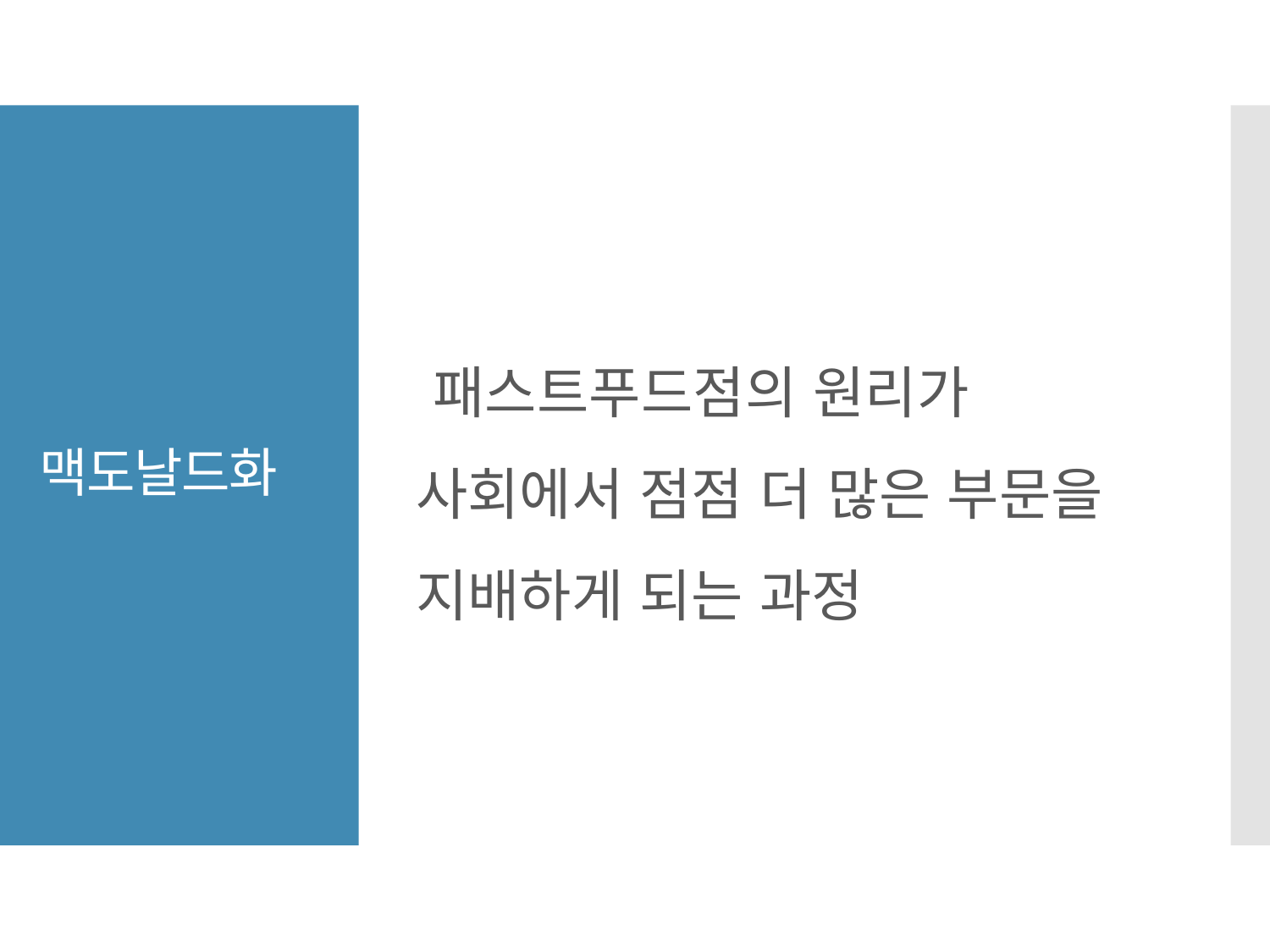

패스트푸드점의 원리가 사회에서 점점 더 많은 부문을 지배하게 되는 과정
# 맥도날드화